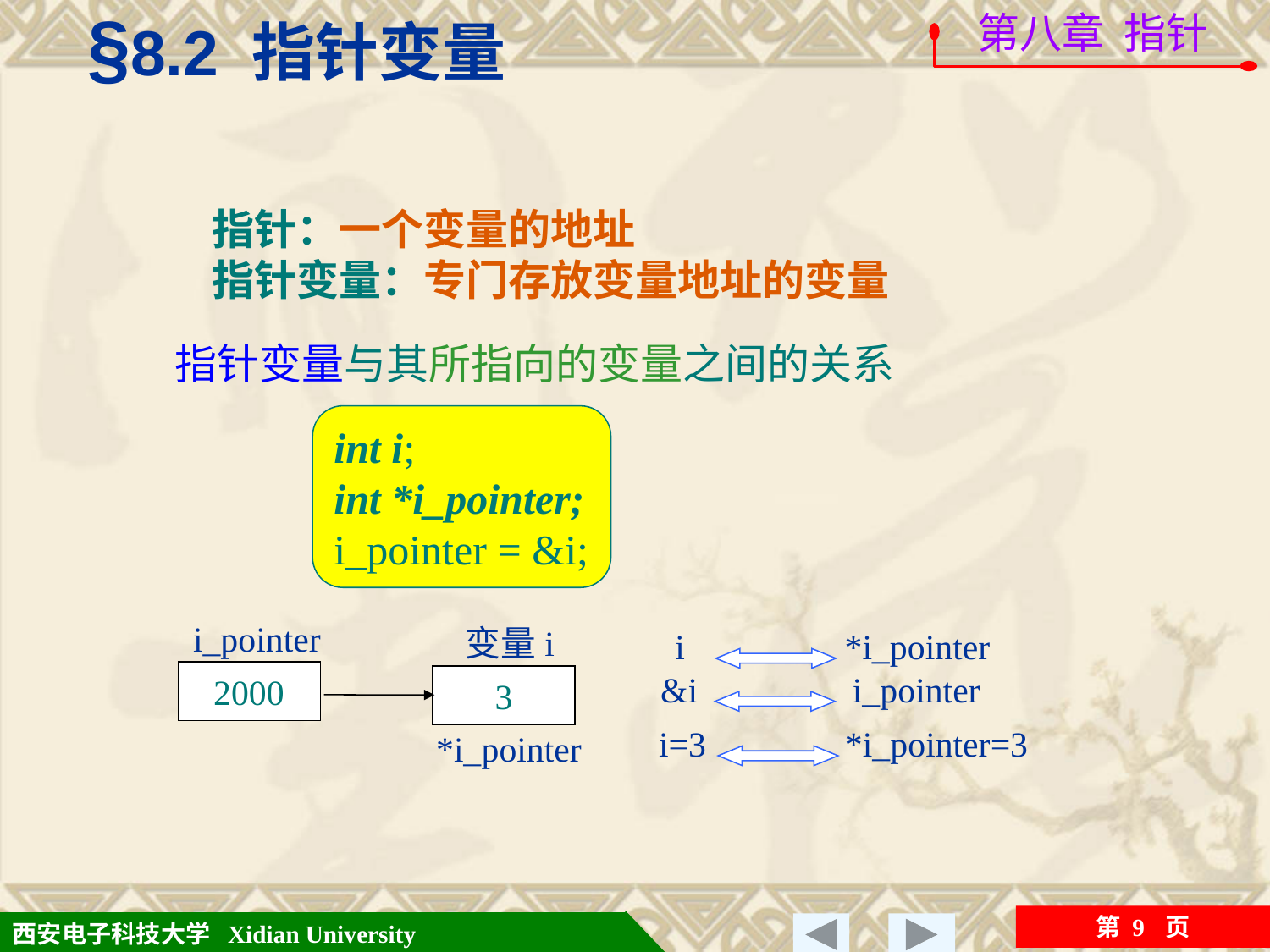

第八章  指针

§8.2 指针变量
指针：一个变量的地址
指针变量：专门存放变量地址的变量
指针变量与其所指向的变量之间的关系
int i;
int *i_pointer;
i_pointer = &i;
i_pointer
变量i

2000
3

*i_pointer
i
*i_pointer
&i
i_pointer
i=3
*i_pointer=3